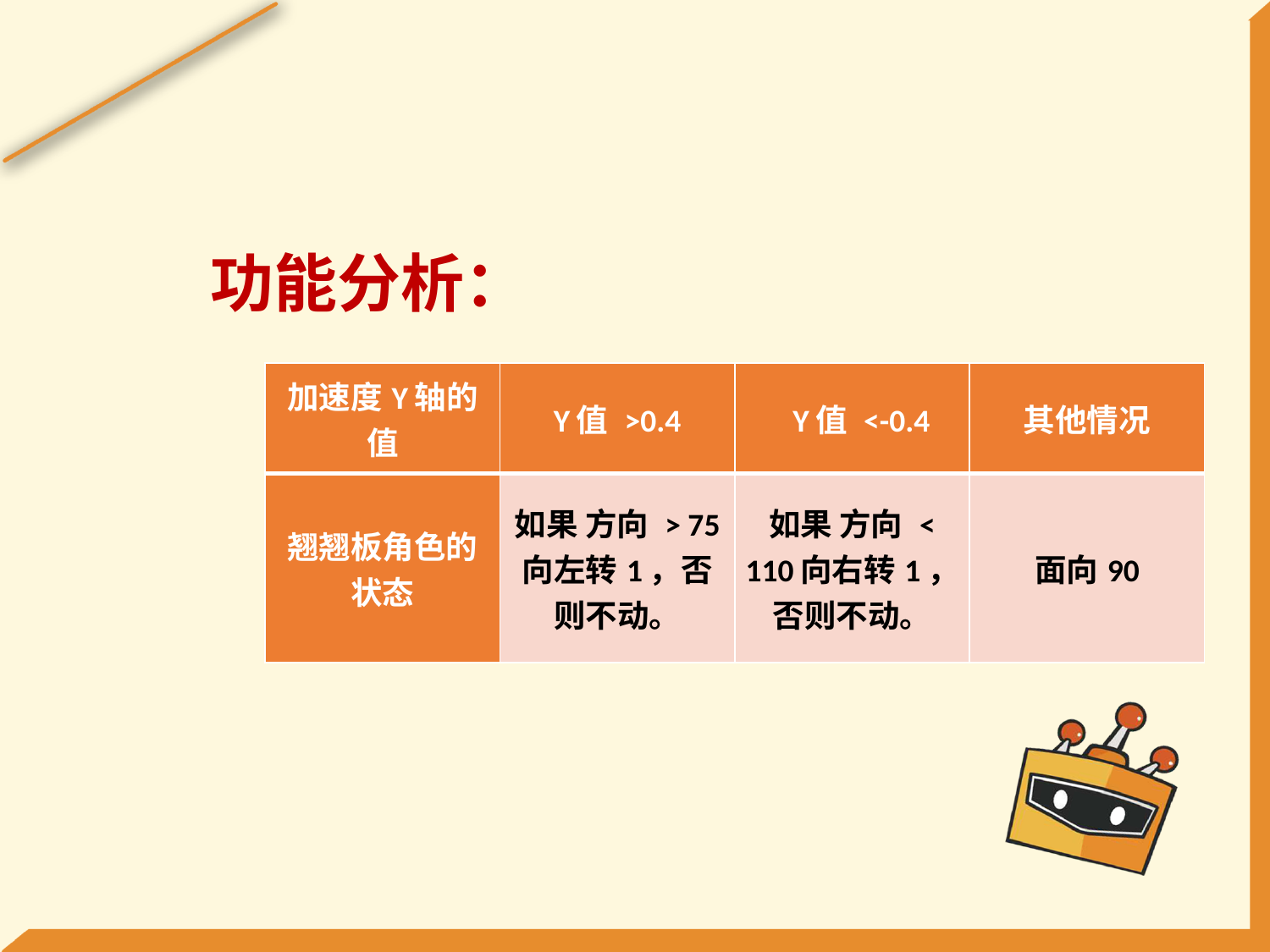

功能分析：
| 加速度Y轴的值 | Y值 >0.4 | Y值 <-0.4 | 其他情况 |
| --- | --- | --- | --- |
| 翘翘板角色的状态 | 如果 方向 > 75 向左转1，否则不动。 | 如果 方向 < 110向右转1，否则不动。 | 面向90 |